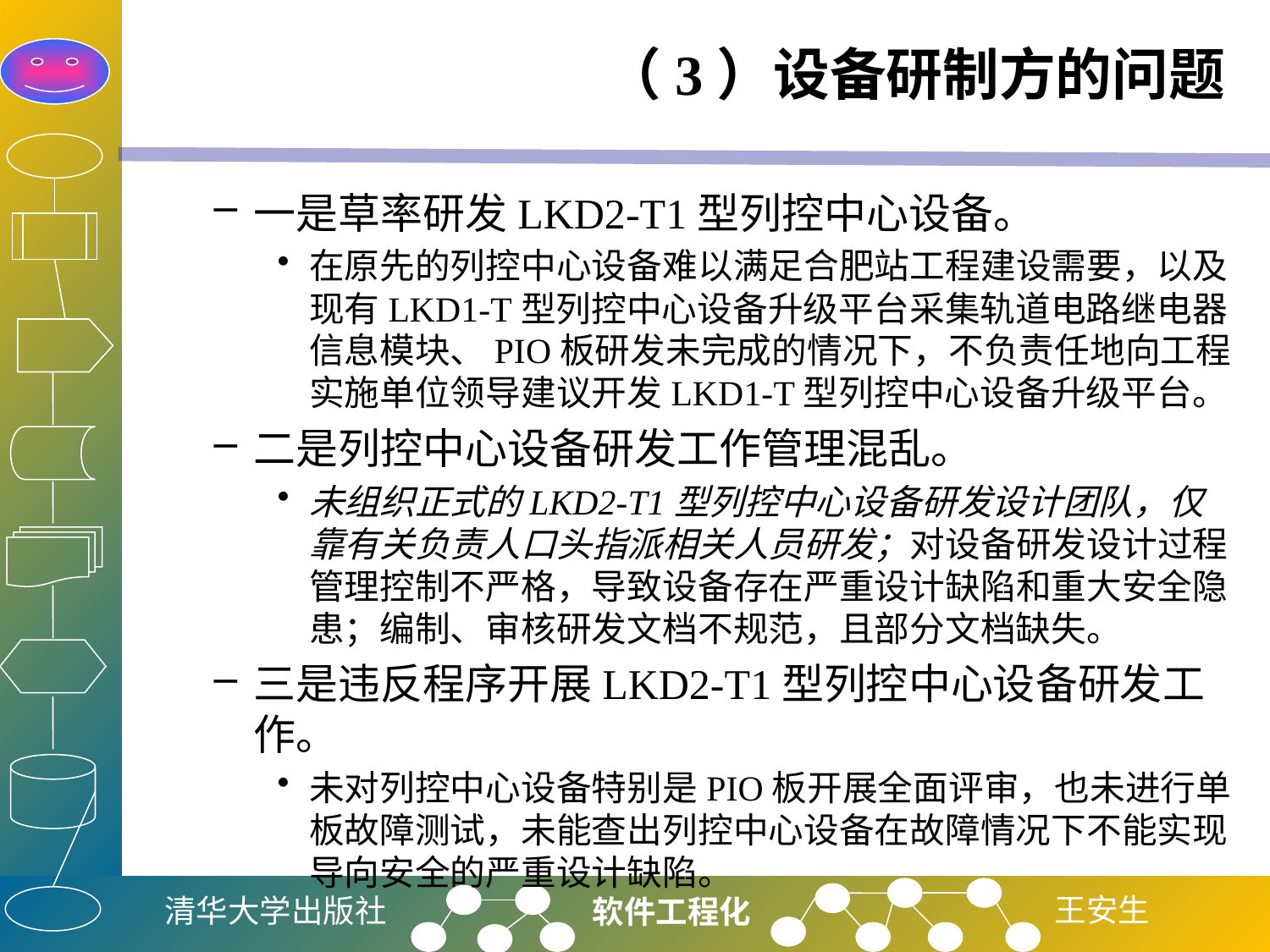

# （3）设备研制方的问题
一是草率研发LKD2-T1型列控中心设备。
在原先的列控中心设备难以满足合肥站工程建设需要，以及现有LKD1-T型列控中心设备升级平台采集轨道电路继电器信息模块、PIO板研发未完成的情况下，不负责任地向工程实施单位领导建议开发LKD1-T型列控中心设备升级平台。
二是列控中心设备研发工作管理混乱。
未组织正式的LKD2-T1型列控中心设备研发设计团队，仅靠有关负责人口头指派相关人员研发；对设备研发设计过程管理控制不严格，导致设备存在严重设计缺陷和重大安全隐患；编制、审核研发文档不规范，且部分文档缺失。
三是违反程序开展LKD2-T1型列控中心设备研发工作。
未对列控中心设备特别是PIO板开展全面评审，也未进行单板故障测试，未能查出列控中心设备在故障情况下不能实现导向安全的严重设计缺陷。